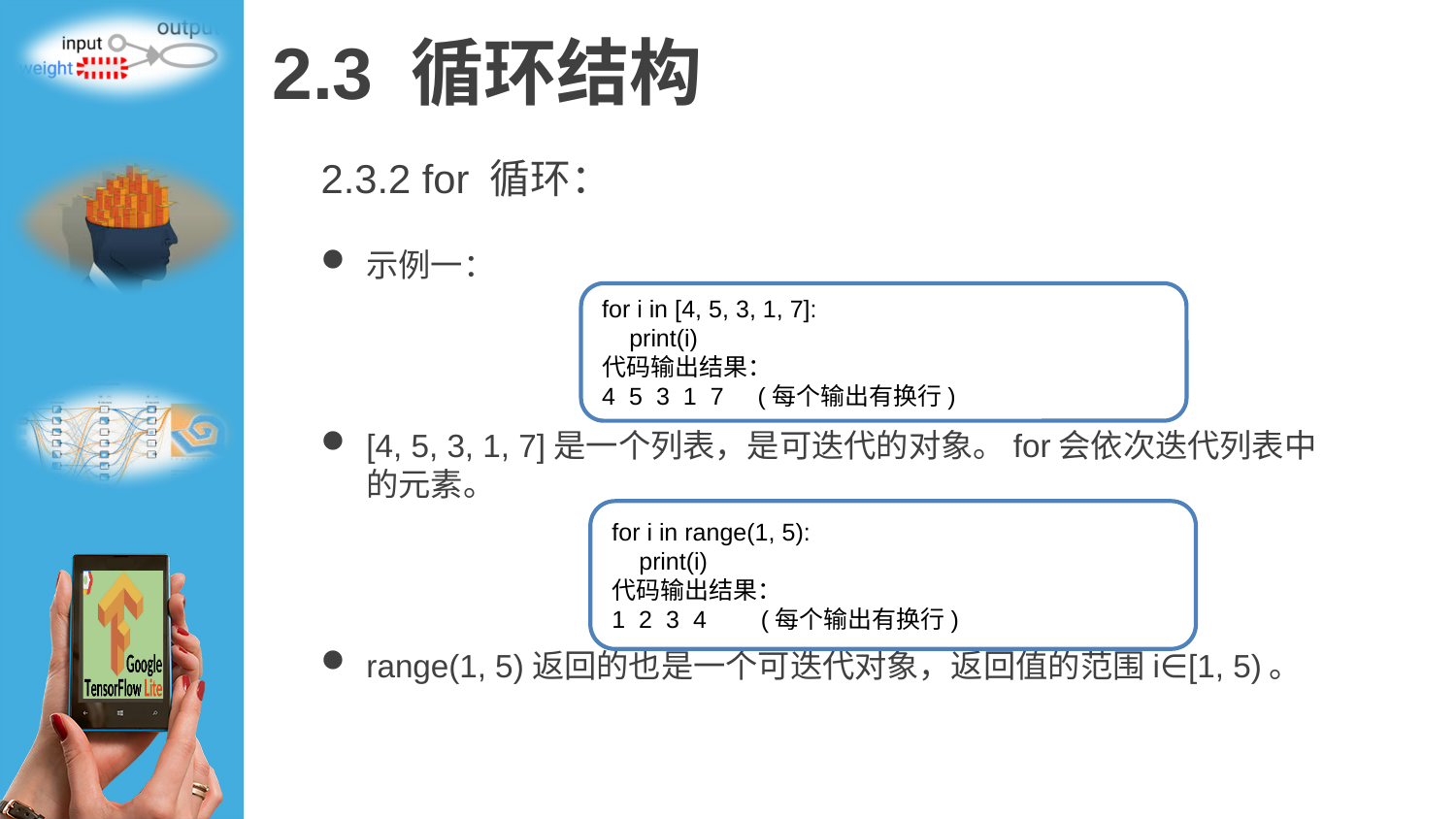

# 2.3 循环结构
2.3.2 for 循环：
示例一：

[4, 5, 3, 1, 7]是一个列表，是可迭代的对象。for会依次迭代列表中的元素。

range(1, 5)返回的也是一个可迭代对象，返回值的范围i∈[1, 5)。

for i in [4, 5, 3, 1, 7]:
    print(i)
代码输出结果：
4  5  3  1  7     (每个输出有换行)
for i in range(1, 5):
    print(i)
代码输出结果：
1  2  3  4        (每个输出有换行)